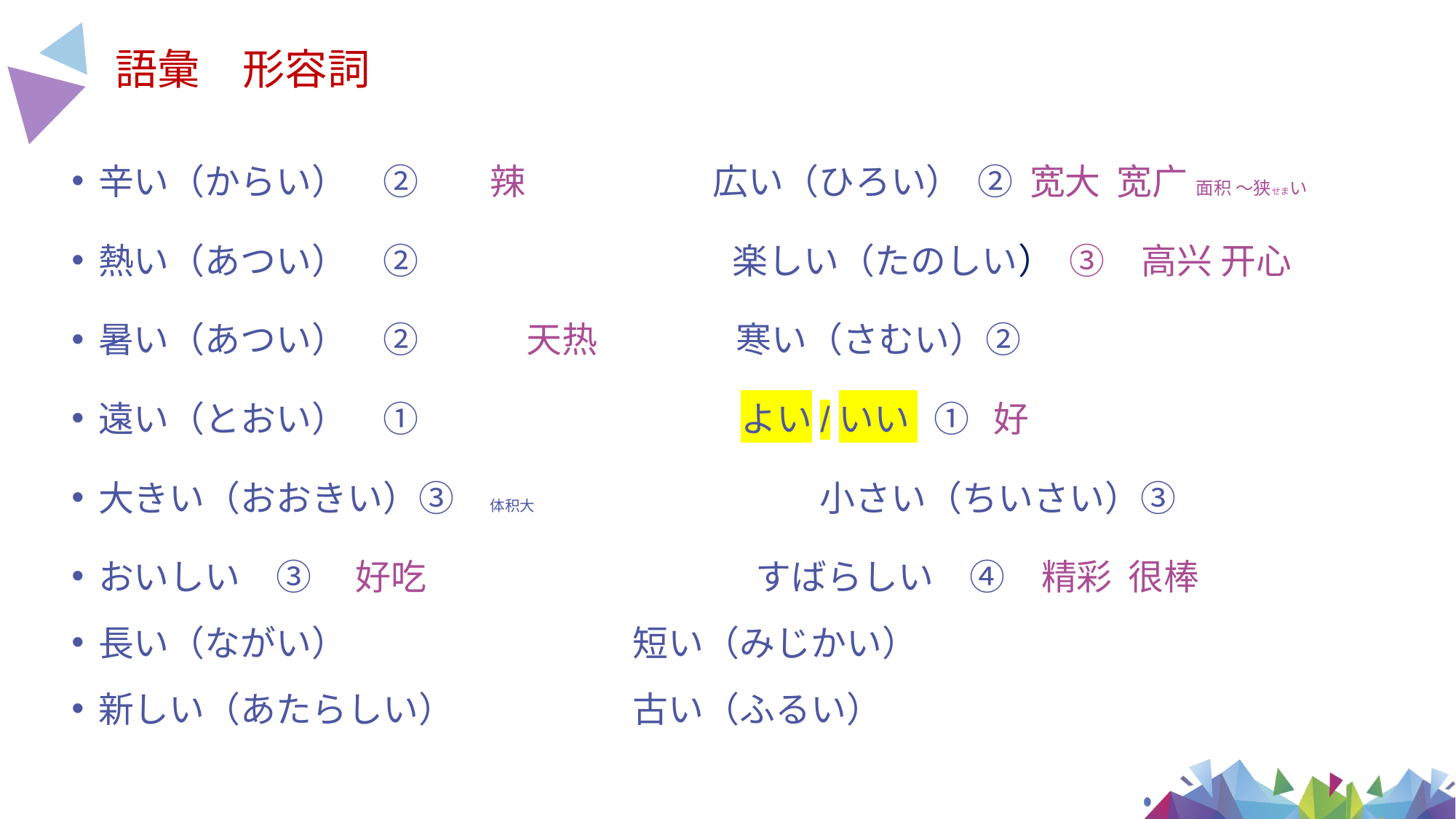

# 語彙　形容詞
辛い（からい）　②　　辣　　　　　 広い（ひろい）  ②  宽大  宽广 面积 〜狭せまい
熱い（あつい）　②　　　　　　　        楽しい（たのしい）  ③　高兴 开心
暑い（あつい）　②　　　天热　　　    寒い（さむい）②
遠い（とおい）　①　　　　　　　         よい/いい   ①   好
大きい（おおきい）③　体积大　　　　　　　　小さい（ちいさい）③
おいしい　③　 好吃　　　　　　　 　　すばらしい　④　精彩  很棒
長い（ながい）　　　　　　　　短い（みじかい）
新しい（あたらしい）　　　　　古い（ふるい）